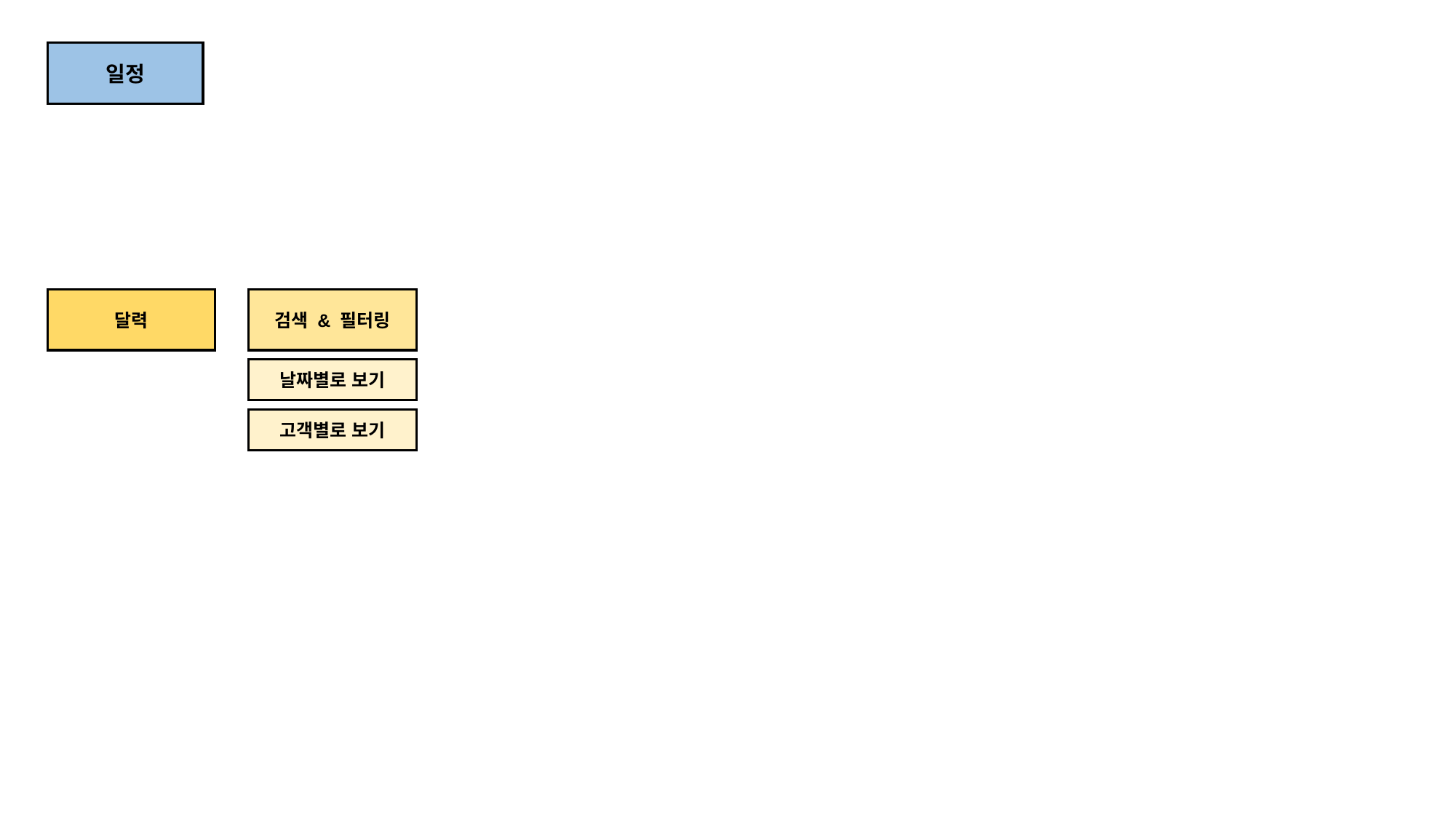

일정
달력
검색 & 필터링
날짜별로 보기
고객별로 보기